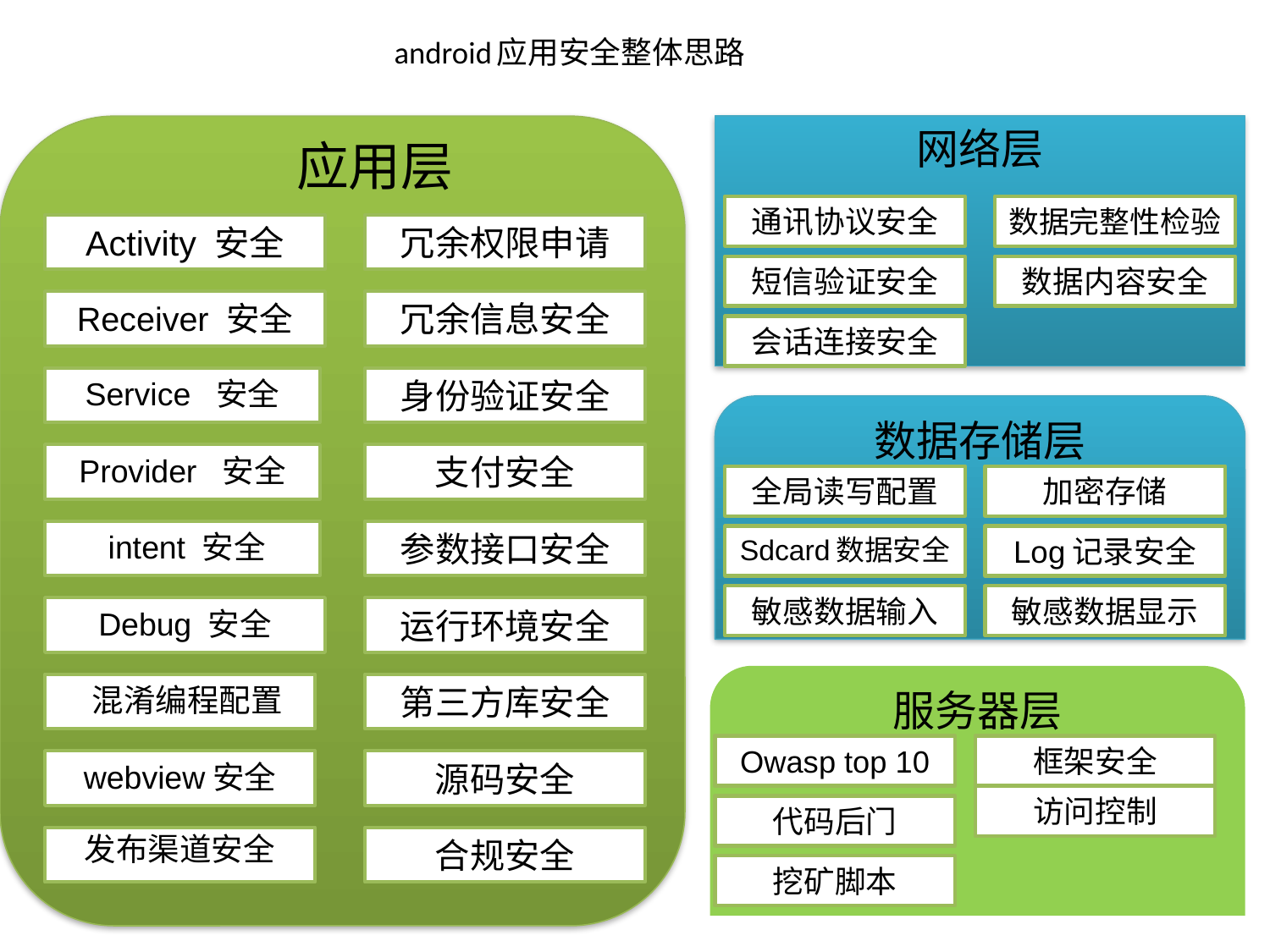

# android应用安全整体思路

应用层

Activity 安全
冗余权限申请
冗余信息安全

Receiver 安全
Service  安全
身份验证安全
Provider  安全
支付安全
 intent 安全
参数接口安全
Debug 安全
运行环境安全
 混淆编程配置
第三方库安全
webview安全
源码安全
发布渠道安全
合规安全
网络层
通讯协议安全
数据完整性检验
短信验证安全
数据内容安全
会话连接安全
数据存储层
全局读写配置
加密存储
Sdcard数据安全
Log记录安全
敏感数据输入
敏感数据显示
服务器层
Owasp top 10
框架安全
访问控制
代码后门
挖矿脚本